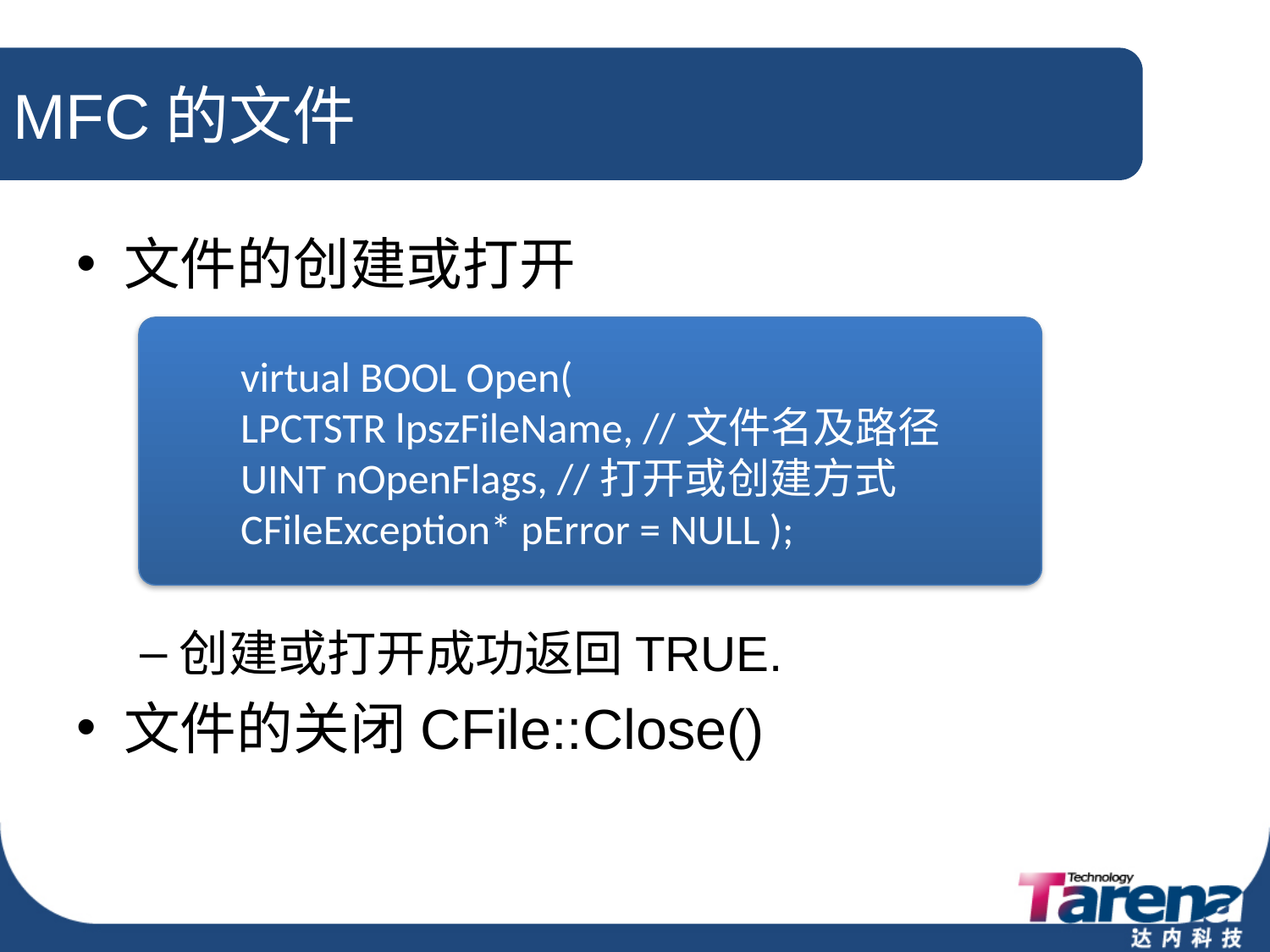

# MFC的文件
文件的创建或打开

创建或打开成功返回TRUE.
文件的关闭CFile::Close()

virtual BOOL Open(
LPCTSTR lpszFileName, //文件名及路径
UINT nOpenFlags, //打开或创建方式
CFileException* pError = NULL );